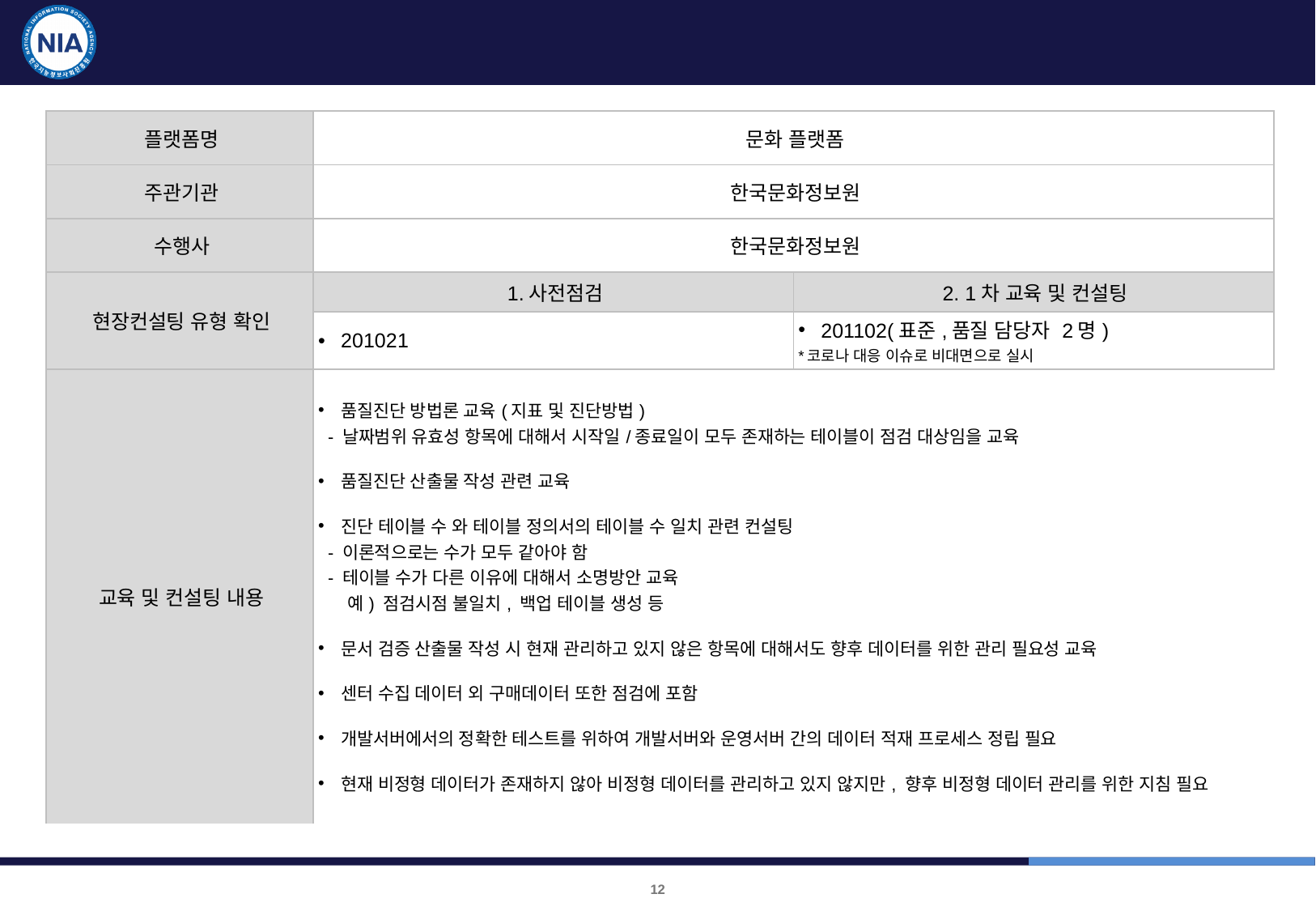

문화플랫폼 교육 및 컨설팅 결과
| 플랫폼명 | 문화 플랫폼 |  |
| --- | --- | --- |
| 주관기관 | 한국문화정보원 |  |
| 수행사 | 한국문화정보원 |  |
| 현장컨설팅 유형 확인 | 1.사전점검 | 2. 1차 교육 및 컨설팅 |
|  | 201021 | 201102(표준,품질 담당자 2명) \*코로나 대응 이슈로 비대면으로 실시 |
| 교육 및 컨설팅 내용 | 품질진단 방법론 교육(지표 및 진단방법) - 날짜범위 유효성 항목에 대해서 시작일/종료일이 모두 존재하는 테이블이 점검 대상임을 교육 품질진단 산출물 작성 관련 교육 진단 테이블 수 와 테이블 정의서의 테이블 수 일치 관련 컨설팅 - 이론적으로는 수가 모두 같아야 함 - 테이블 수가 다른 이유에 대해서 소명방안 교육 예) 점검시점 불일치, 백업 테이블 생성 등 문서 검증 산출물 작성 시 현재 관리하고 있지 않은 항목에 대해서도 향후 데이터를 위한 관리 필요성 교육 센터 수집 데이터 외 구매데이터 또한 점검에 포함 개발서버에서의 정확한 테스트를 위하여 개발서버와 운영서버 간의 데이터 적재 프로세스 정립 필요 현재 비정형 데이터가 존재하지 않아 비정형 데이터를 관리하고 있지 않지만, 향후 비정형 데이터 관리를 위한 지침 필요 |  |